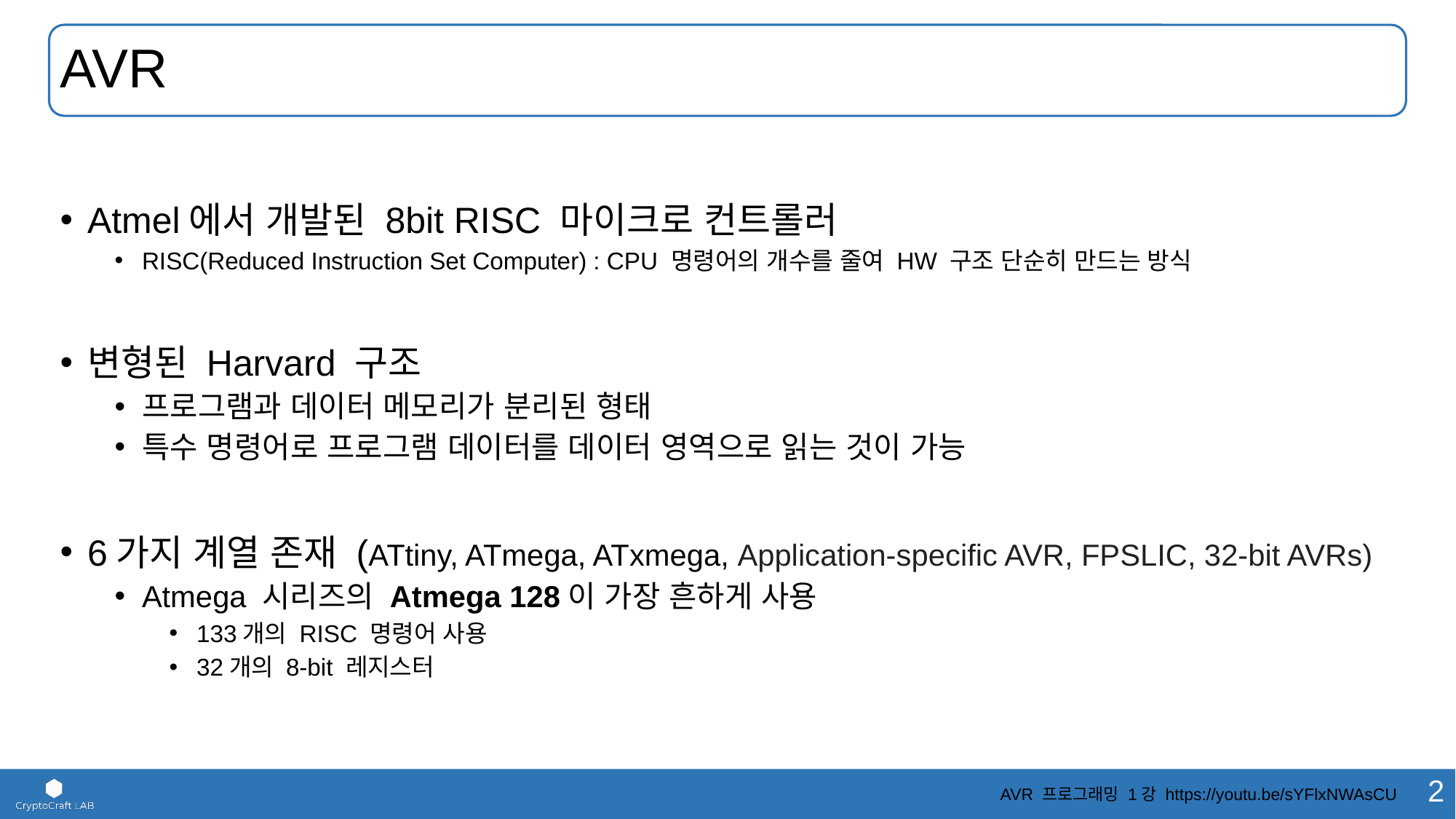

# AVR

Atmel에서 개발된 8bit RISC 마이크로 컨트롤러
RISC(Reduced Instruction Set Computer) : CPU 명령어의 개수를 줄여 HW 구조 단순히 만드는 방식

변형된 Harvard 구조
프로그램과 데이터 메모리가 분리된 형태
특수 명령어로 프로그램 데이터를 데이터 영역으로 읽는 것이 가능

6가지 계열 존재 (ATtiny, ATmega, ATxmega, Application-specific AVR, FPSLIC, 32-bit AVRs)
Atmega 시리즈의 Atmega 128이 가장 흔하게 사용
133개의 RISC 명령어 사용
32개의 8-bit 레지스터

AVR 프로그래밍 1강 https://youtu.be/sYFlxNWAsCU